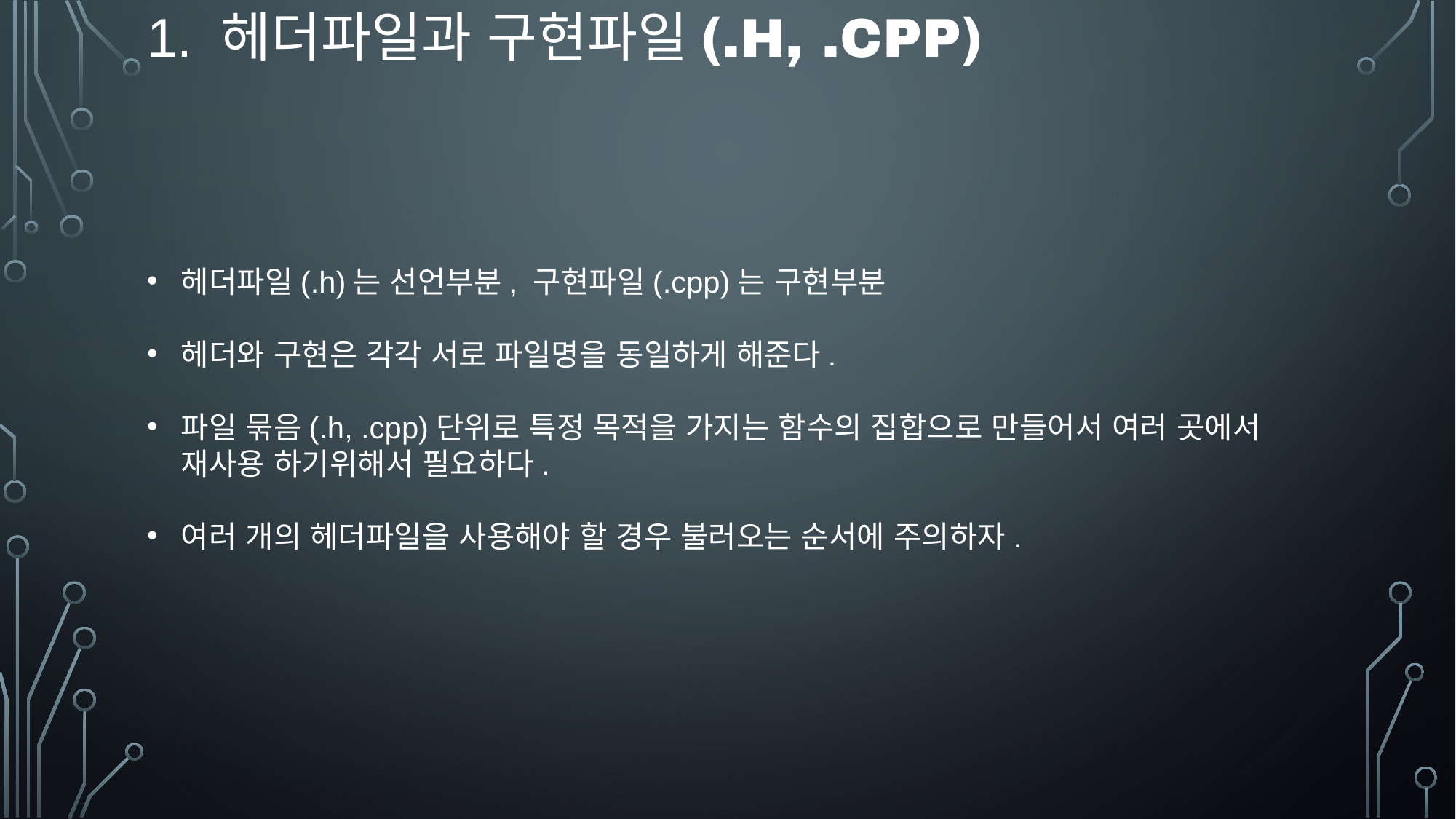

# 1. 헤더파일과 구현파일(.h, .cpp)
헤더파일(.h)는 선언부분, 구현파일(.cpp)는 구현부분

헤더와 구현은 각각 서로 파일명을 동일하게 해준다.

파일 묶음(.h, .cpp)단위로 특정 목적을 가지는 함수의 집합으로 만들어서 여러 곳에서 재사용 하기위해서 필요하다.

여러 개의 헤더파일을 사용해야 할 경우 불러오는 순서에 주의하자.